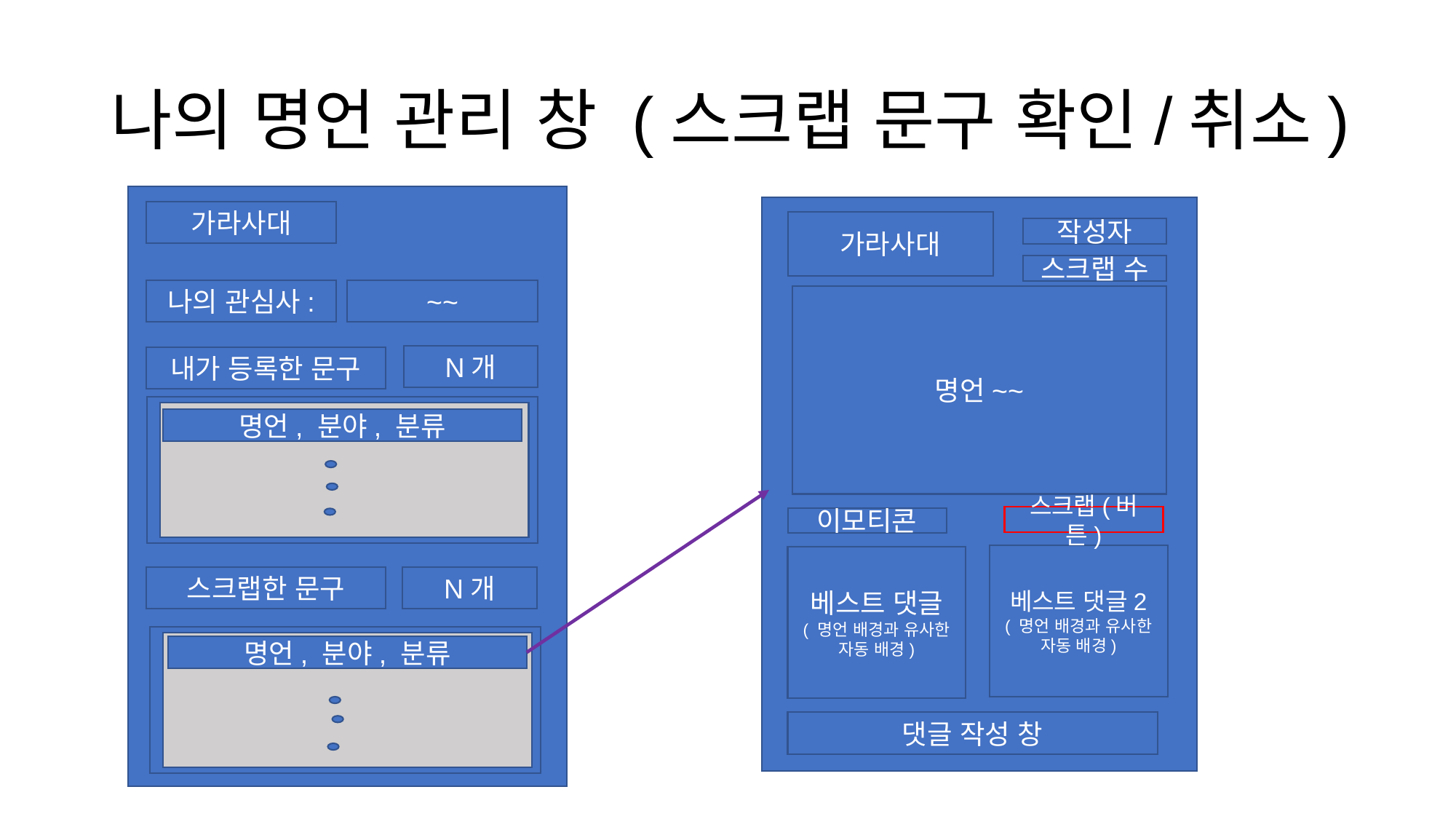

# 나의 명언 관리 창 (스크랩 문구 확인/취소)

가라사대
가라사대
작성자
스크랩 수
나의 관심사:
~~
명언~~
N개
내가 등록한 문구

명언, 분야, 분류

스크랩(버튼)
이모티콘

베스트 댓글2
( 명언 배경과 유사한 자동 배경)
베스트 댓글
( 명언 배경과 유사한 자동 배경)
스크랩한 문구
N개

명언, 분야, 분류

댓글 작성 창